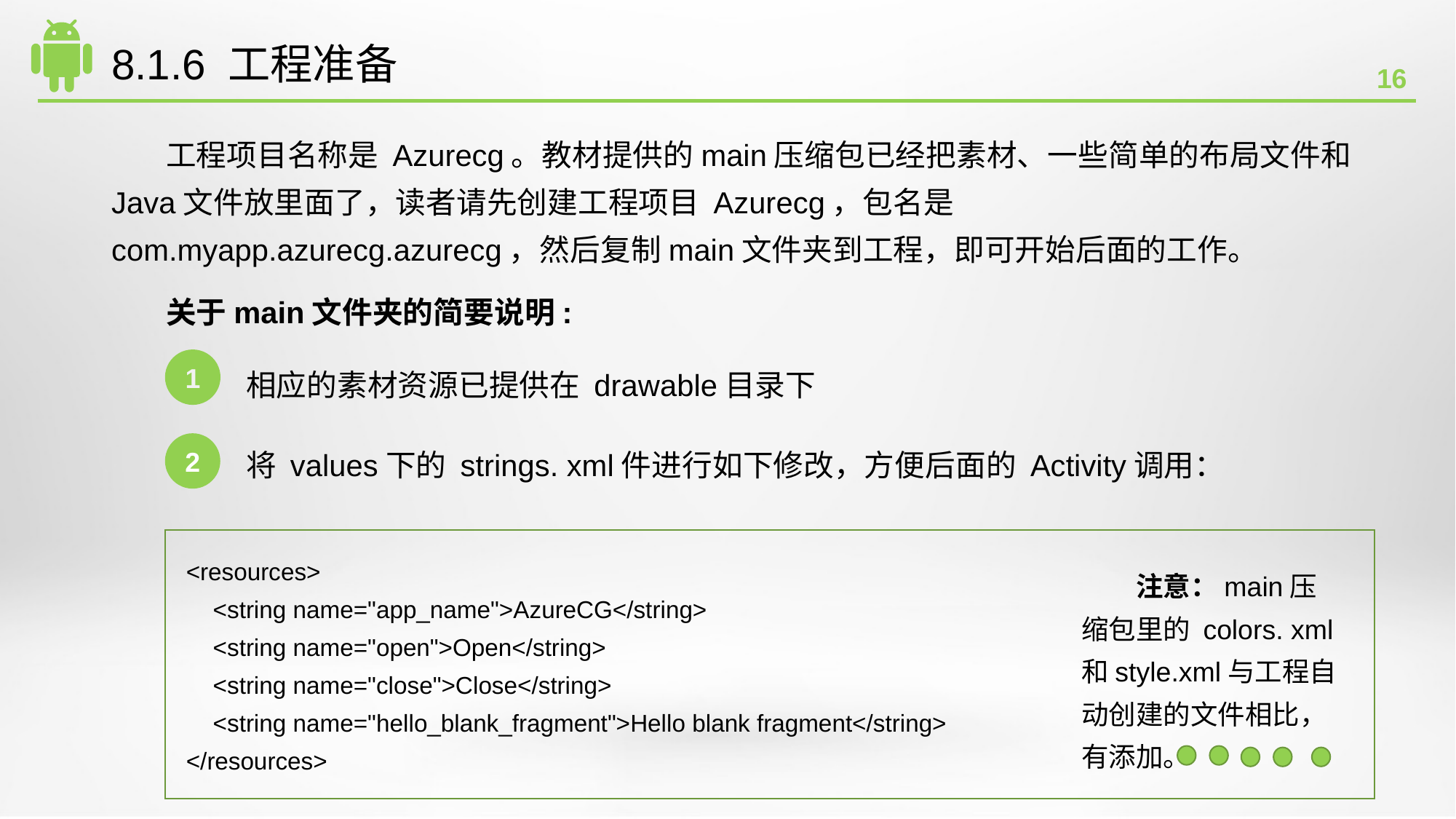

# 8.1.6 工程准备
工程项目名称是 Azurecg。教材提供的main压缩包已经把素材、一些简单的布局文件和Java文件放里面了，读者请先创建工程项目 Azurecg，包名是 com.myapp.azurecg.azurecg，然后复制main文件夹到工程，即可开始后面的工作。
关于main文件夹的简要说明:
1
相应的素材资源已提供在 drawable目录下
将 values下的 strings. xml件进行如下修改，方便后面的 Activity调用：
2

<resources>
    <string name="app_name">AzureCG</string>
    <string name="open">Open</string>
    <string name="close">Close</string>
    <string name="hello_blank_fragment">Hello blank fragment</string>
</resources>
注意：main压缩包里的 colors. xml和style.xml与工程自动创建的文件相比，有添加。